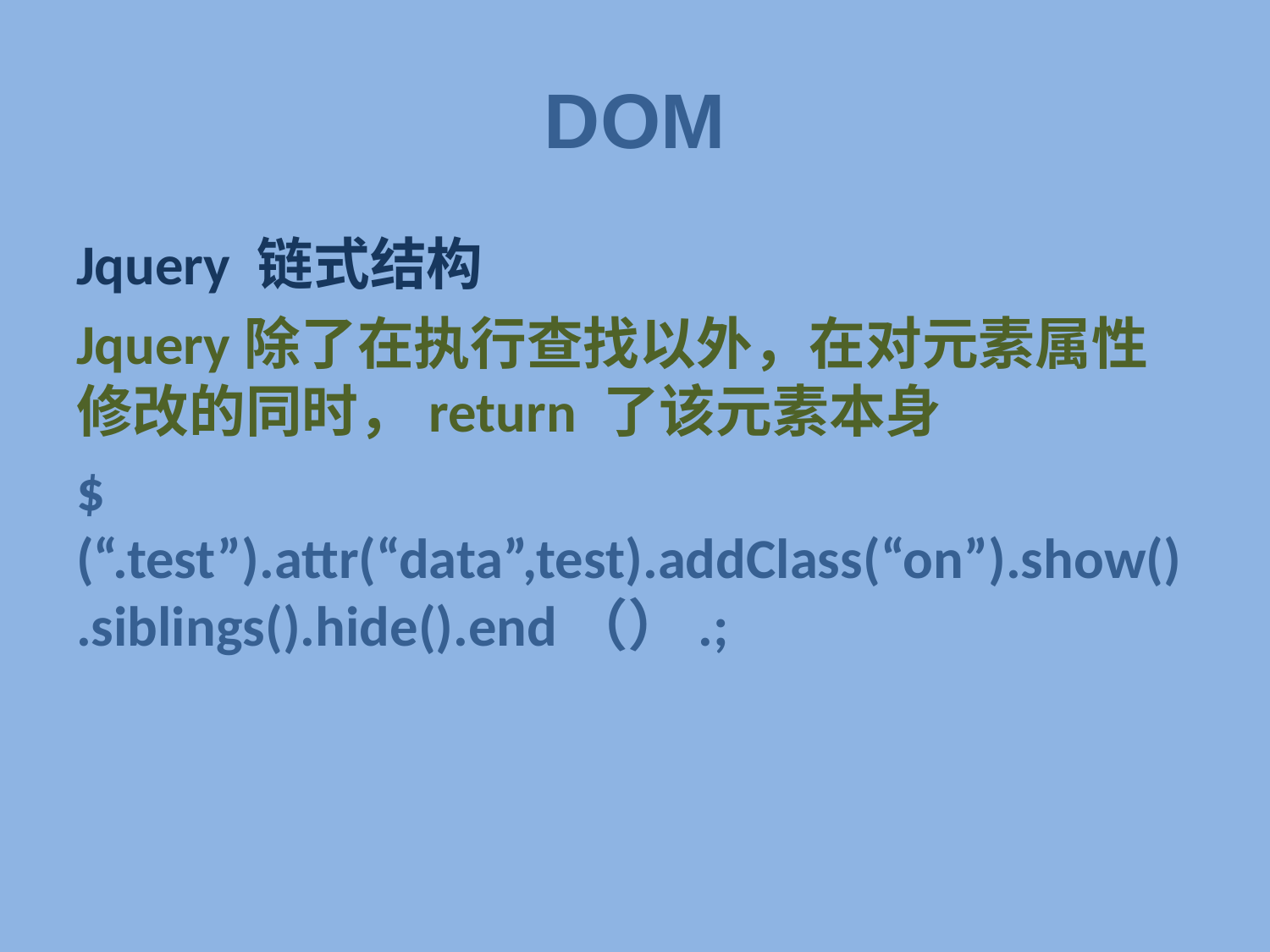

# DOM
Jquery 链式结构
Jquery除了在执行查找以外，在对元素属性修改的同时，return 了该元素本身
$(“.test”).attr(“data”,test).addClass(“on”).show().siblings().hide().end（）.;